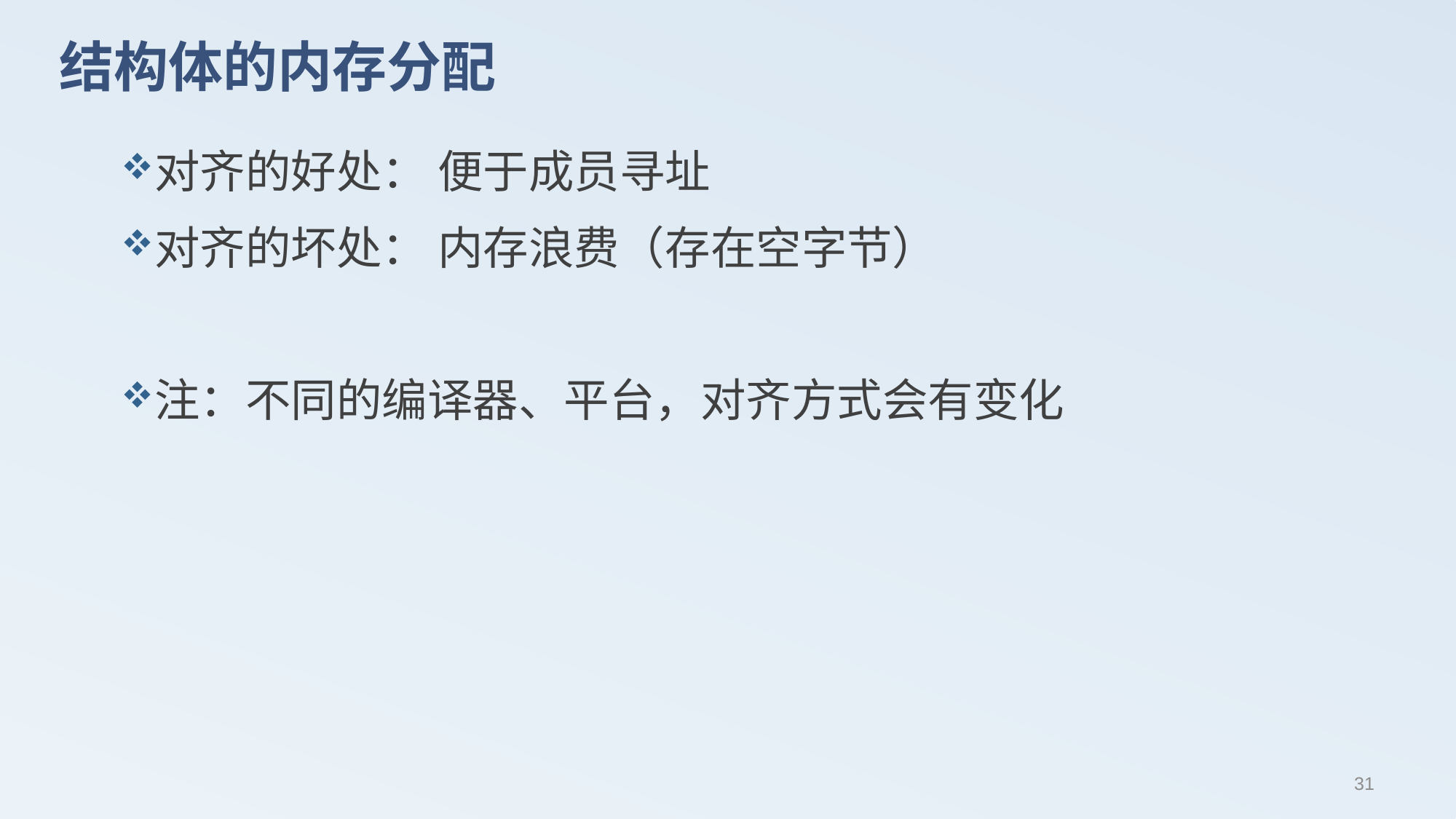

# 结构体的内存分配
对齐的好处： 便于成员寻址
对齐的坏处： 内存浪费（存在空字节）

注：不同的编译器、平台，对齐方式会有变化